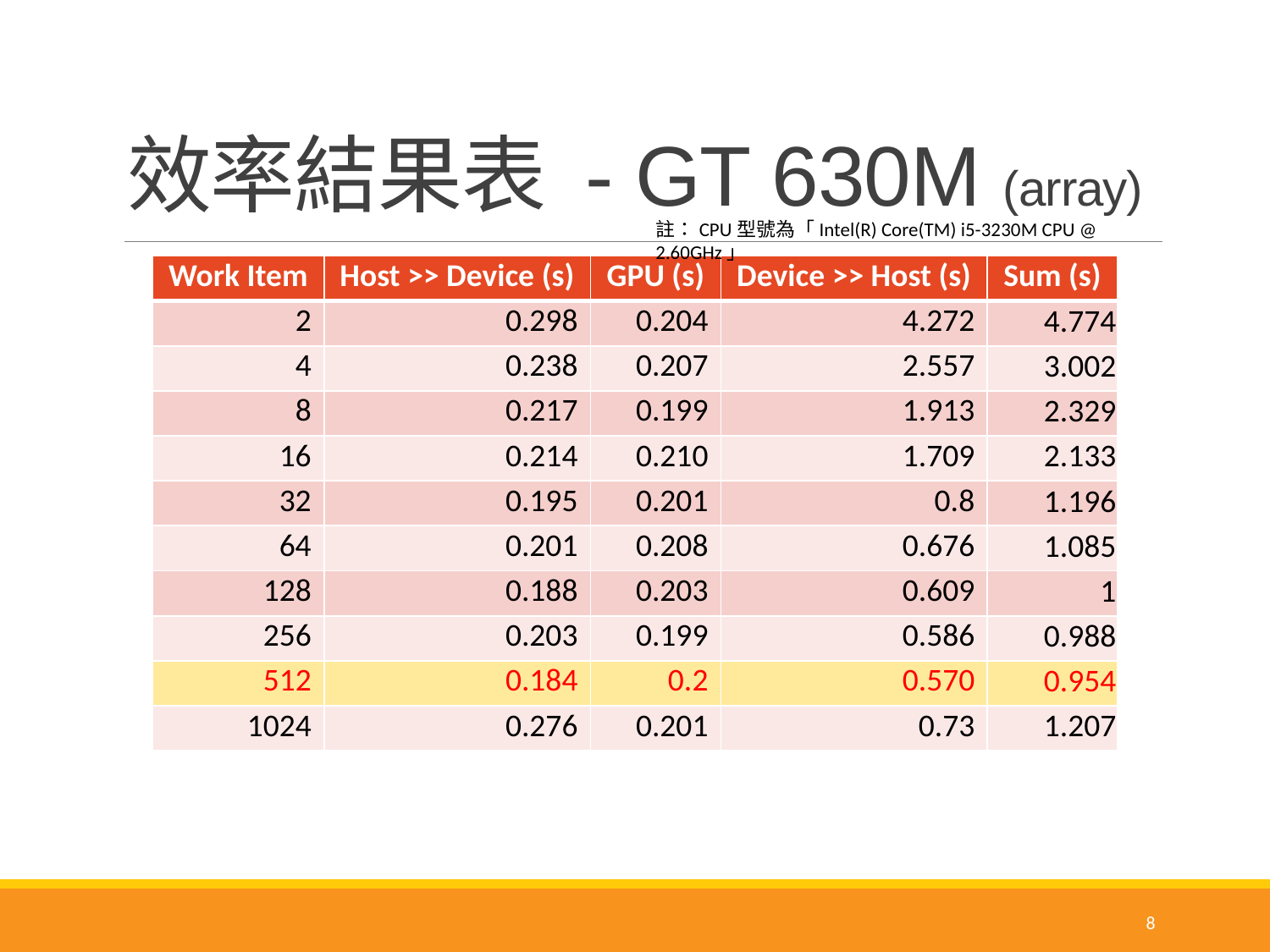

# 效率結果表 - GT 630M (array)
註：CPU型號為「Intel(R) Core(TM) i5-3230M CPU @ 2.60GHz」
| Work Item | Host >> Device (s) | GPU (s) | Device >> Host (s) | Sum (s) |
| --- | --- | --- | --- | --- |
| 2 | 0.298 | 0.204 | 4.272 | 4.774 |
| 4 | 0.238 | 0.207 | 2.557 | 3.002 |
| 8 | 0.217 | 0.199 | 1.913 | 2.329 |
| 16 | 0.214 | 0.210 | 1.709 | 2.133 |
| 32 | 0.195 | 0.201 | 0.8 | 1.196 |
| 64 | 0.201 | 0.208 | 0.676 | 1.085 |
| 128 | 0.188 | 0.203 | 0.609 | 1 |
| 256 | 0.203 | 0.199 | 0.586 | 0.988 |
| 512 | 0.184 | 0.2 | 0.570 | 0.954 |
| 1024 | 0.276 | 0.201 | 0.73 | 1.207 |
8